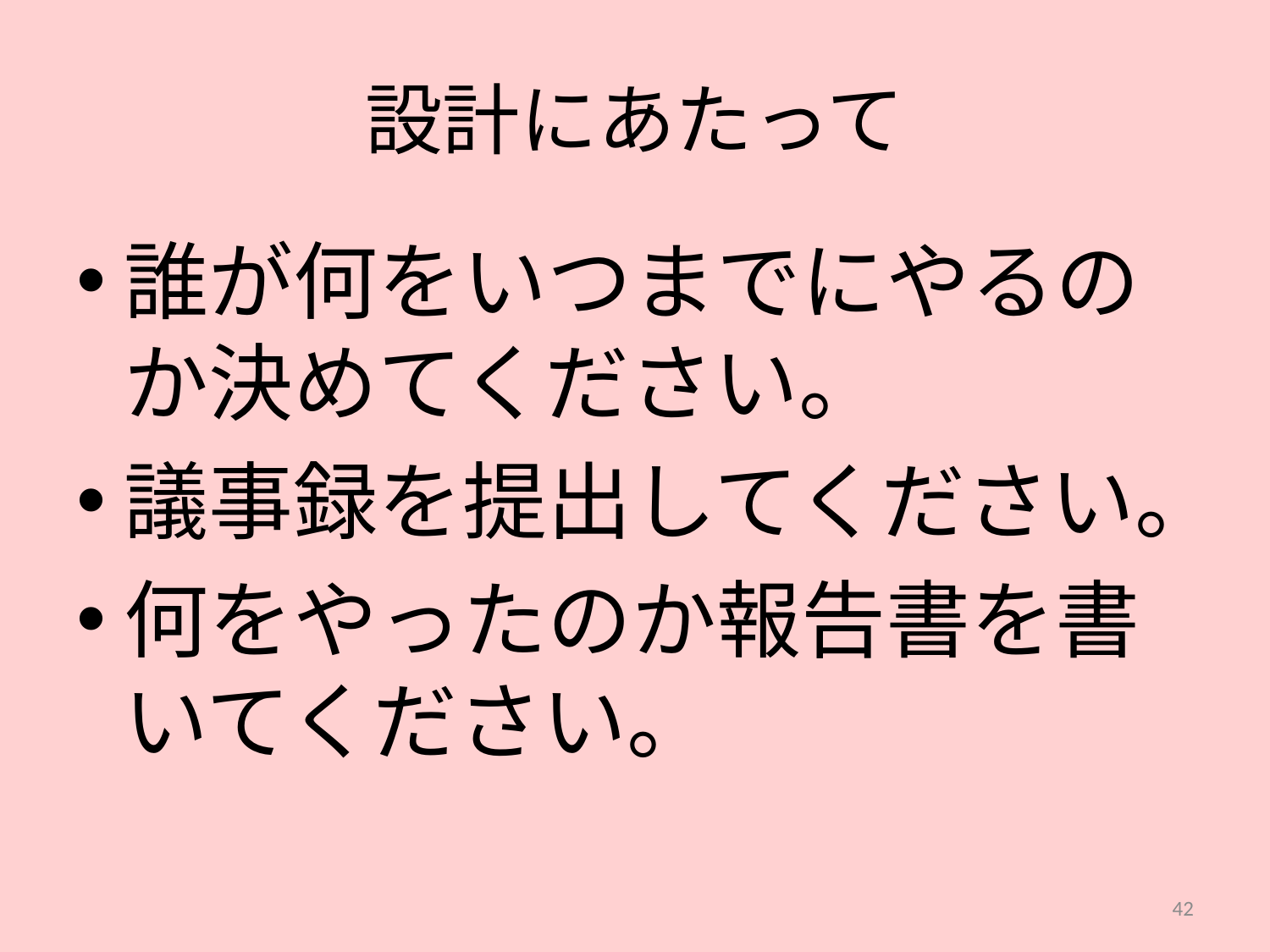

# 設計にあたって
誰が何をいつまでにやるのか決めてください。
議事録を提出してください。
何をやったのか報告書を書いてください。
42